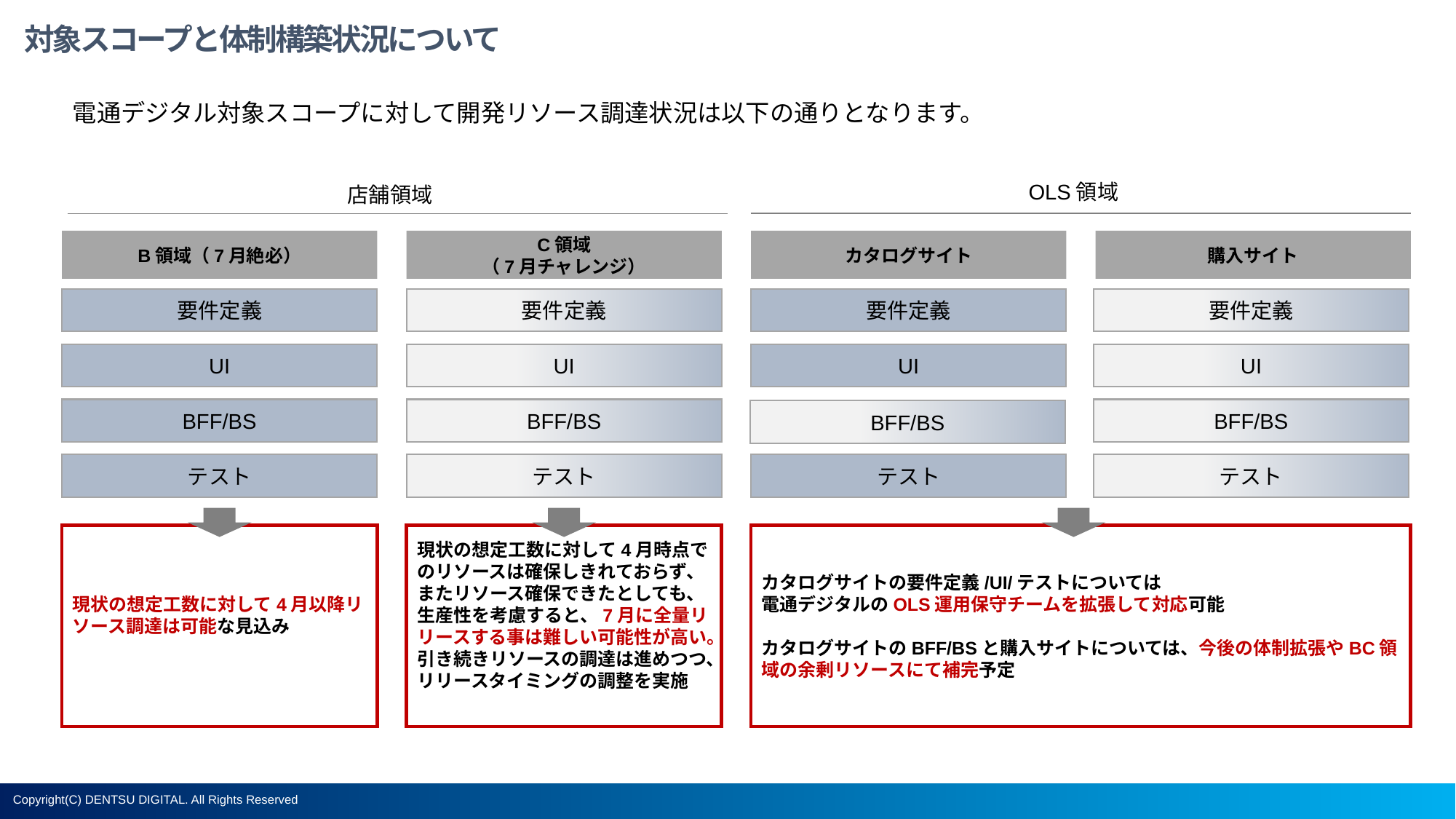

対象スコープと体制構築状況について
電通デジタル対象スコープに対して開発リソース調達状況は以下の通りとなります。
OLS領域
店舗領域
購入サイト
カタログサイト
C領域
（7月チャレンジ）
B領域（7月絶必）
要件定義
要件定義
要件定義
要件定義
UI
UI
UI
UI
BFF/BS
BFF/BS
BFF/BS
BFF/BS
テスト
テスト
テスト
テスト

現状の想定工数に対して4月以降リソース調達は可能な見込み

現状の想定工数に対して4月時点でのリソースは確保しきれておらず、またリソース確保できたとしても、生産性を考慮すると、7月に全量リリースする事は難しい可能性が高い。引き続きリソースの調達は進めつつ、リリースタイミングの調整を実施

カタログサイトの要件定義/UI/テストについては
電通デジタルのOLS運用保守チームを拡張して対応可能

カタログサイトのBFF/BSと購入サイトについては、今後の体制拡張やBC領域の余剰リソースにて補完予定